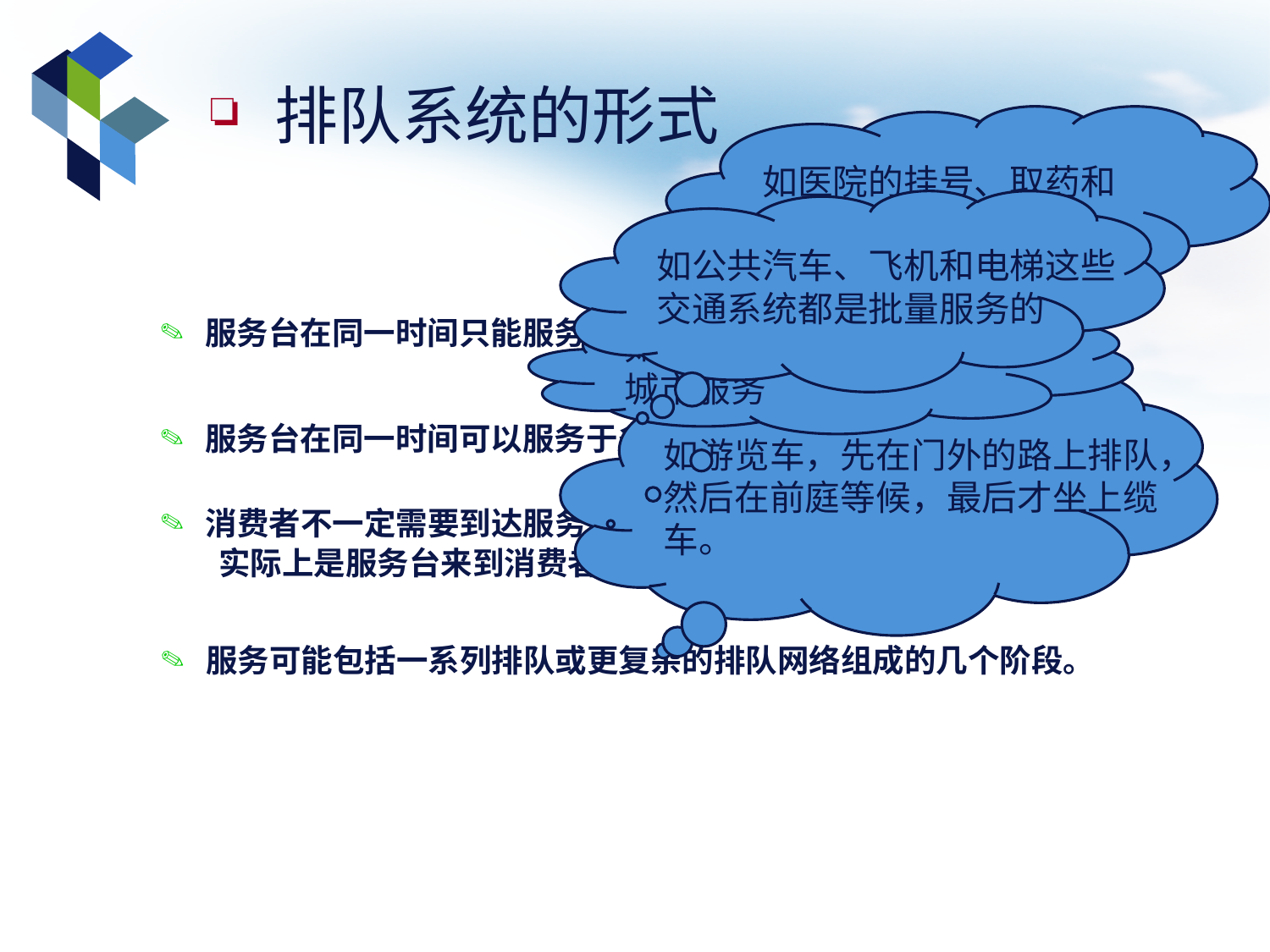

排队系统的形式
如医院的挂号、取药和
         超市的收银台
如公共汽车、飞机和电梯这些
交通系统都是批量服务的
 服务台在同一时间只能服务于一个顾客。
如火警、匪警和救护车等
城市服务
如游览车，先在门外的路上排队，
然后在前庭等候，最后才坐上缆
车。
 服务台在同一时间可以服务于多个顾客。
 消费者不一定需要到达服务设施，在某些系统中，
       实际上是服务台来到消费者面前。
 服务可能包括一系列排队或更复杂的排队网络组成的几个阶段。